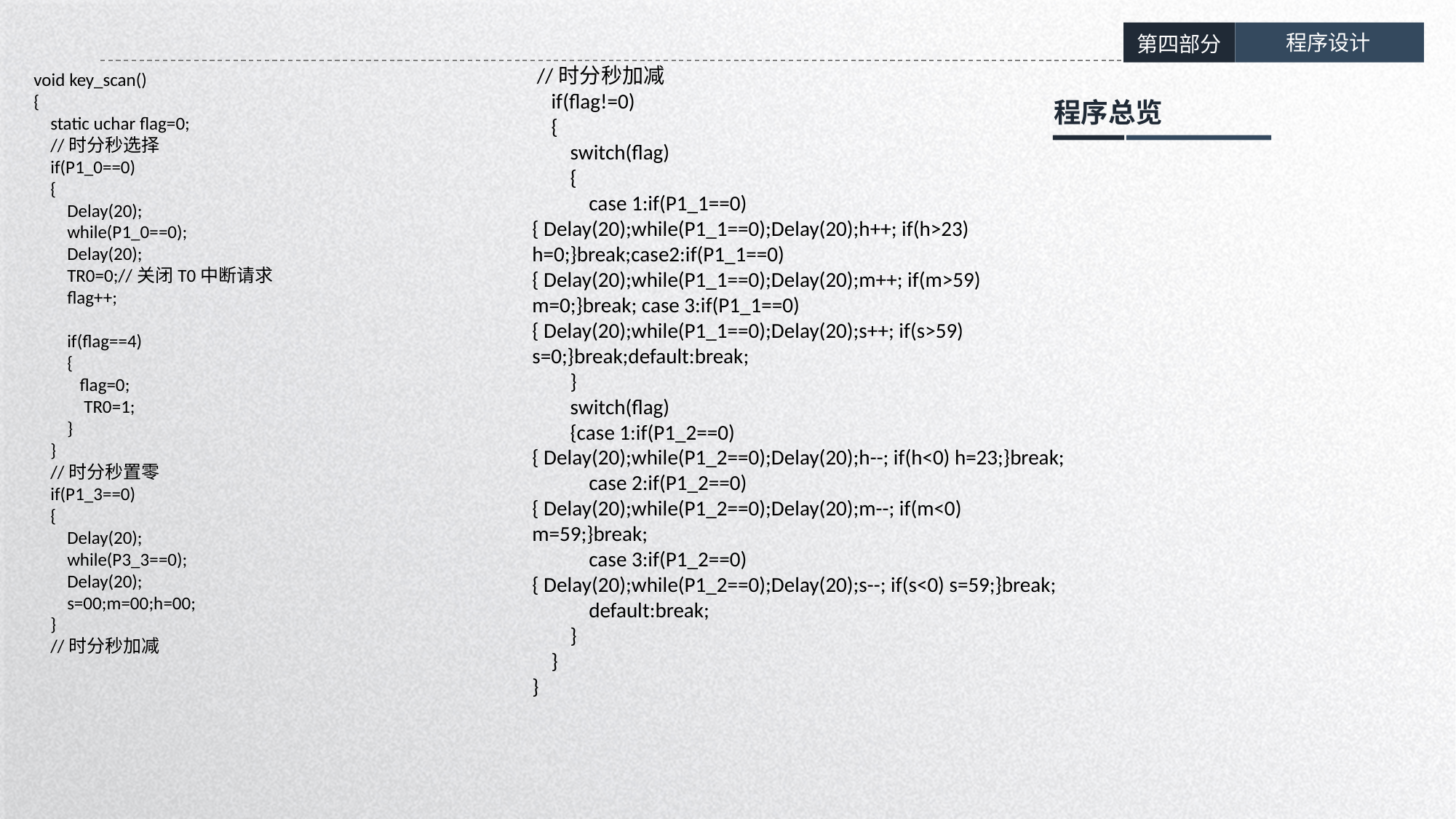

程序设计
第四部分
 //时分秒加减
    if(flag!=0)
    {
        switch(flag)
        {
            case 1:if(P1_1==0){ Delay(20);while(P1_1==0);Delay(20);h++; if(h>23) h=0;}break;case2:if(P1_1==0){ Delay(20);while(P1_1==0);Delay(20);m++; if(m>59) m=0;}break; case 3:if(P1_1==0){ Delay(20);while(P1_1==0);Delay(20);s++; if(s>59) s=0;}break;default:break;
        }
        switch(flag)
        {case 1:if(P1_2==0){ Delay(20);while(P1_2==0);Delay(20);h--; if(h<0) h=23;}break;
            case 2:if(P1_2==0){ Delay(20);while(P1_2==0);Delay(20);m--; if(m<0) m=59;}break;
            case 3:if(P1_2==0){ Delay(20);while(P1_2==0);Delay(20);s--; if(s<0) s=59;}break;
            default:break;
        }
    }
}
void key_scan()
{
    static uchar flag=0;
    //时分秒选择
    if(P1_0==0)
    {
        Delay(20);
        while(P1_0==0);
        Delay(20);
        TR0=0;//关闭T0中断请求
        flag++;

        if(flag==4)
        {
           flag=0;
            TR0=1;
        }
    }
    //时分秒置零
    if(P1_3==0)
    {
        Delay(20);
        while(P3_3==0);
        Delay(20);
        s=00;m=00;h=00;
    }
    //时分秒加减
程序总览

延时符